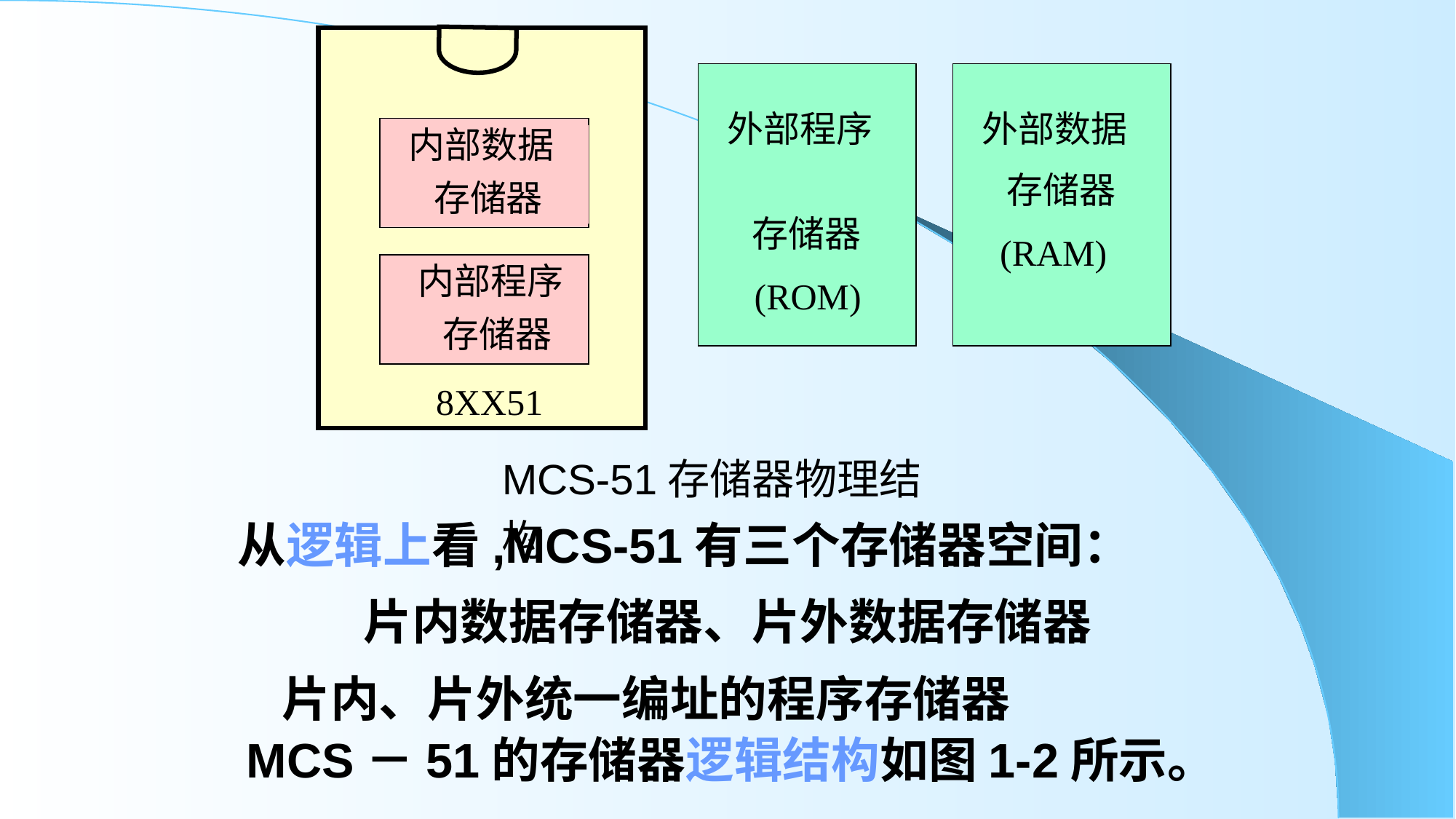

外部程序
  存储器
   (ROM)
外部数据
  存储器
  (RAM)

内部数据
  存储器

内部程序
  存储器
8XX51
MCS-51存储器物理结构
   从逻辑上看,MCS-51有三个存储器空间：
片内数据存储器、片外数据存储器
       片内、片外统一编址的程序存储器
    MCS－51的存储器逻辑结构如图1-2所示。